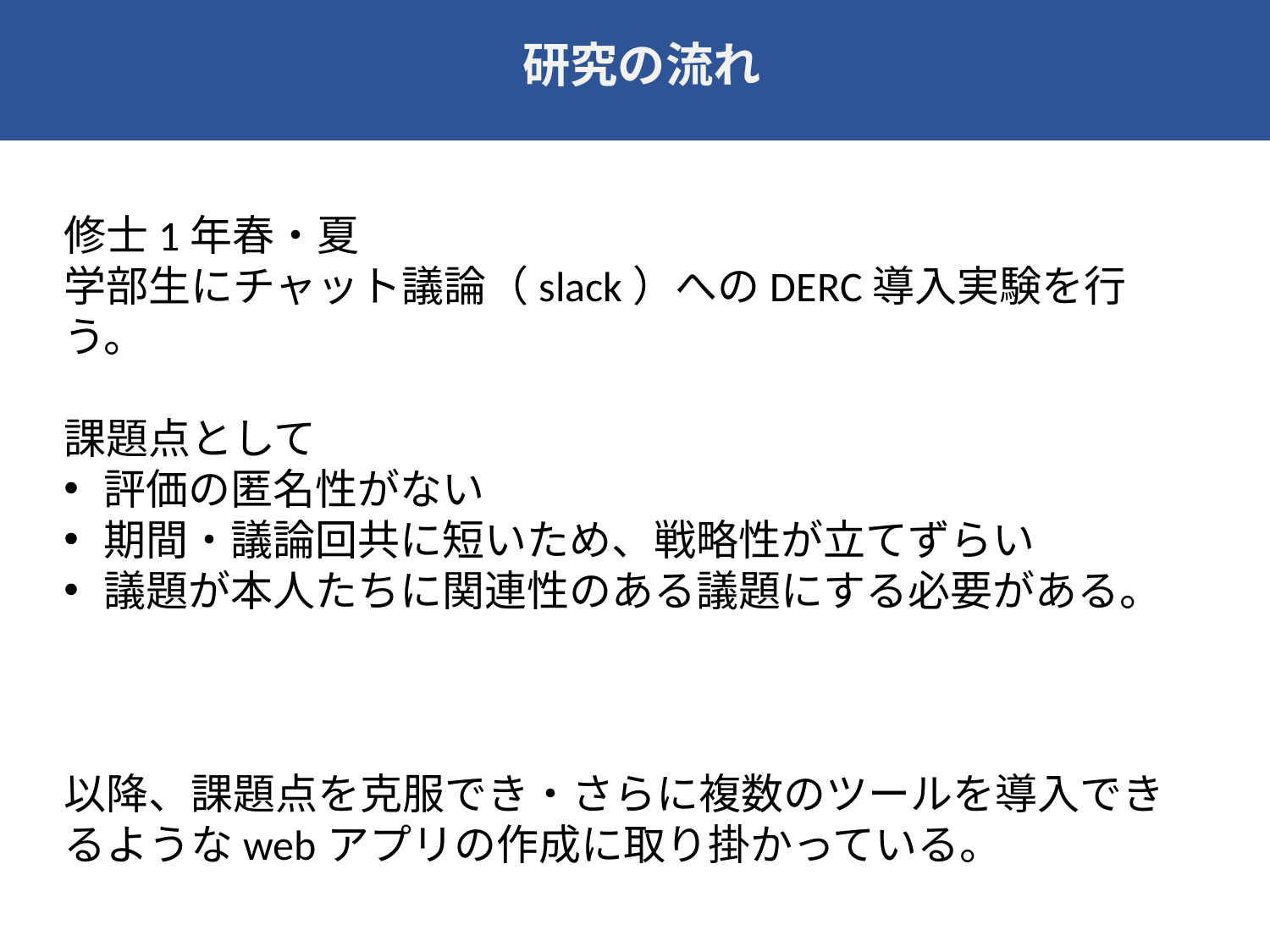

研究の流れ
DERC
修士1年春・夏
学部生にチャット議論（slack）へのDERC導入実験を行う。

課題点として
評価の匿名性がない
期間・議論回共に短いため、戦略性が立てずらい
議題が本人たちに関連性のある議題にする必要がある。

以降、課題点を克服でき・さらに複数のツールを導入できるようなwebアプリの作成に取り掛かっている。